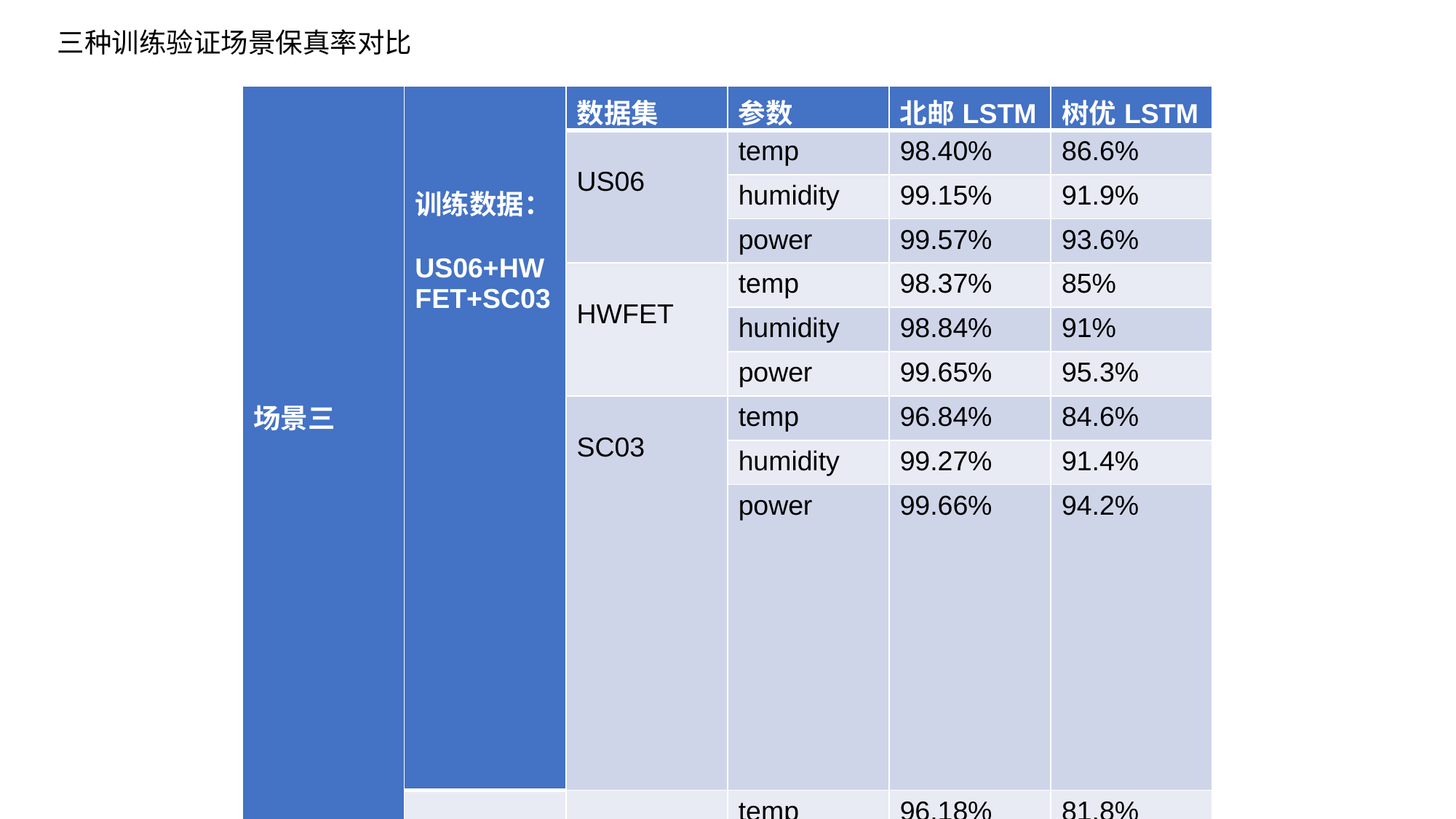

三种训练验证场景保真率对比
| 场景三 | 训练数据： US06+HWFET+SC03 | 数据集 | 参数 | 北邮LSTM | 树优LSTM |
| --- | --- | --- | --- | --- | --- |
|  |  | US06 | temp | 98.40% | 86.6% |
|  |  |  | humidity | 99.15% | 91.9% |
|  |  |  | power | 99.57% | 93.6% |
|  |  | HWFET | temp | 98.37% | 85% |
|  |  | FTP | humidity | 98.84% | 91% |
|  |  |  | power | 99.65% | 95.3% |
|  |  | SC03 | temp | 96.84% | 84.6% |
|  |  | US06 | humidity | 99.27% | 91.4% |
|  |  |  | power | 99.66% | 94.2% |
|  | 验证数据： NEDC+FTP | NEDC | temp | 96.18% | 81.8% |
|  |  | HWFET | humidity | 98.60% | 80.3% |
|  |  |  | power | 99.50% | 88.4% |
|  |  | FTP | temp | 96.45% | 85.6% |
|  |  |  | humidity | 99.19% | 84.7% |
|  |  |  | power | 99.62% | 89.2% |